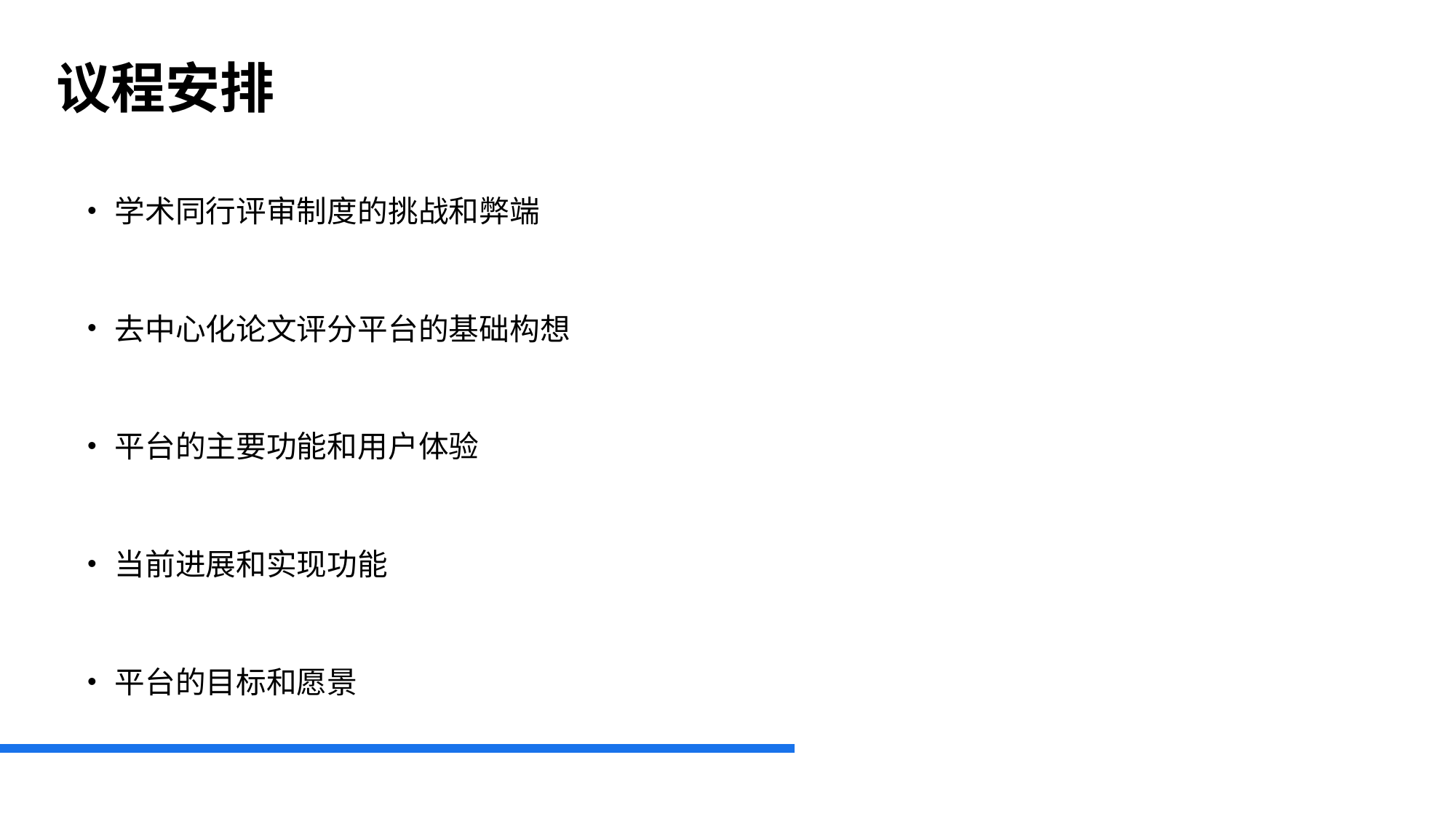

# 议程安排
学术同行评审制度的挑战和弊端

去中心化论文评分平台的基础构想

平台的主要功能和用户体验

当前进展和实现功能

平台的目标和愿景